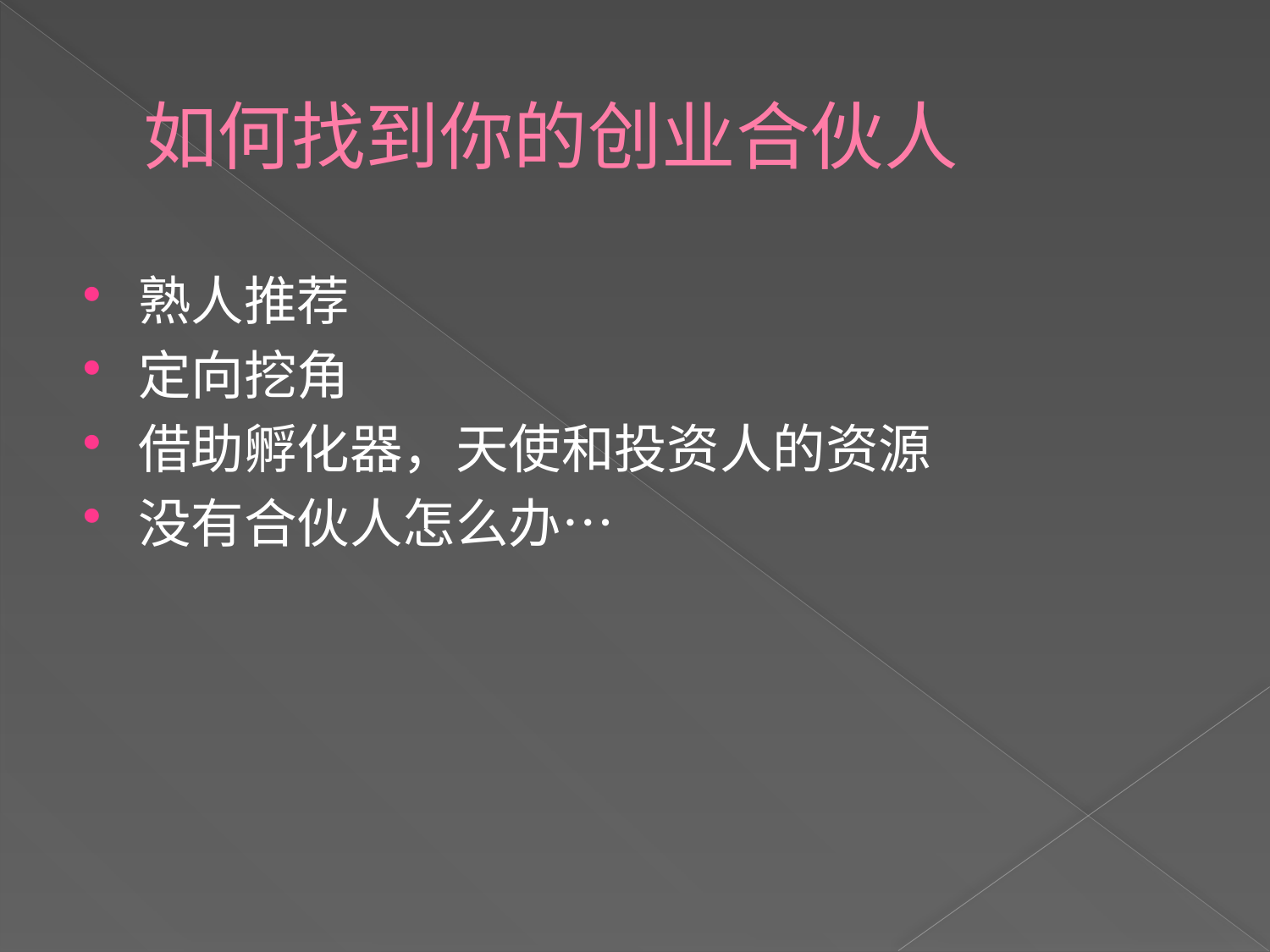

# 如何找到你的创业合伙人
熟人推荐
定向挖角
借助孵化器，天使和投资人的资源
没有合伙人怎么办…